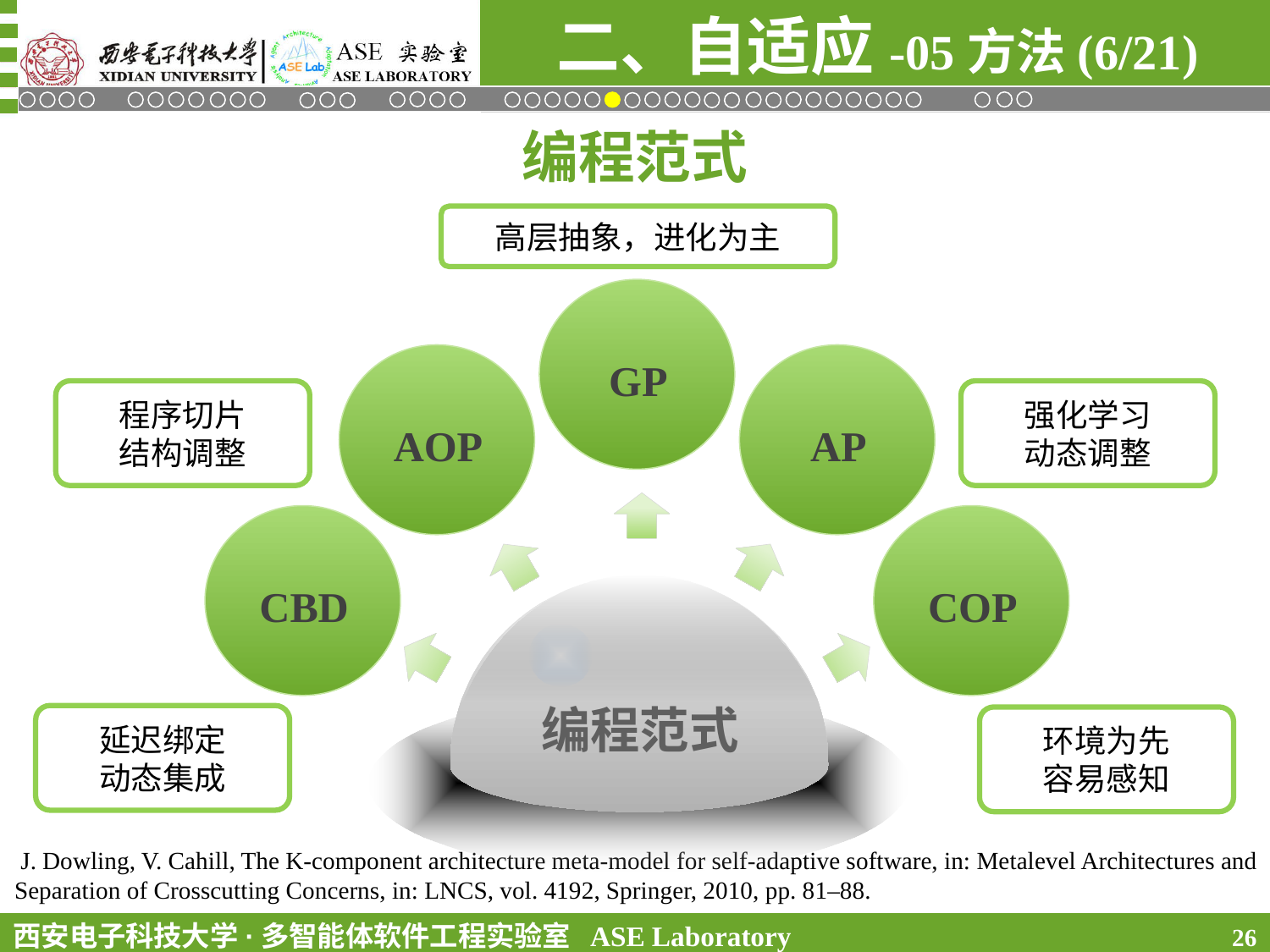

二、自适应-05方法(6/21)

编程范式
高层抽象，进化为主

GP

AOP

AP

程序切片
结构调整
强化学习
动态调整

CBD

COP

编程范式

延迟绑定
动态集成
环境为先
容易感知
 J. Dowling, V. Cahill, The K-component architecture meta-model for self-adaptive software, in: Metalevel Architectures and Separation of Crosscutting Concerns, in: LNCS, vol. 4192, Springer, 2010, pp. 81–88.
26